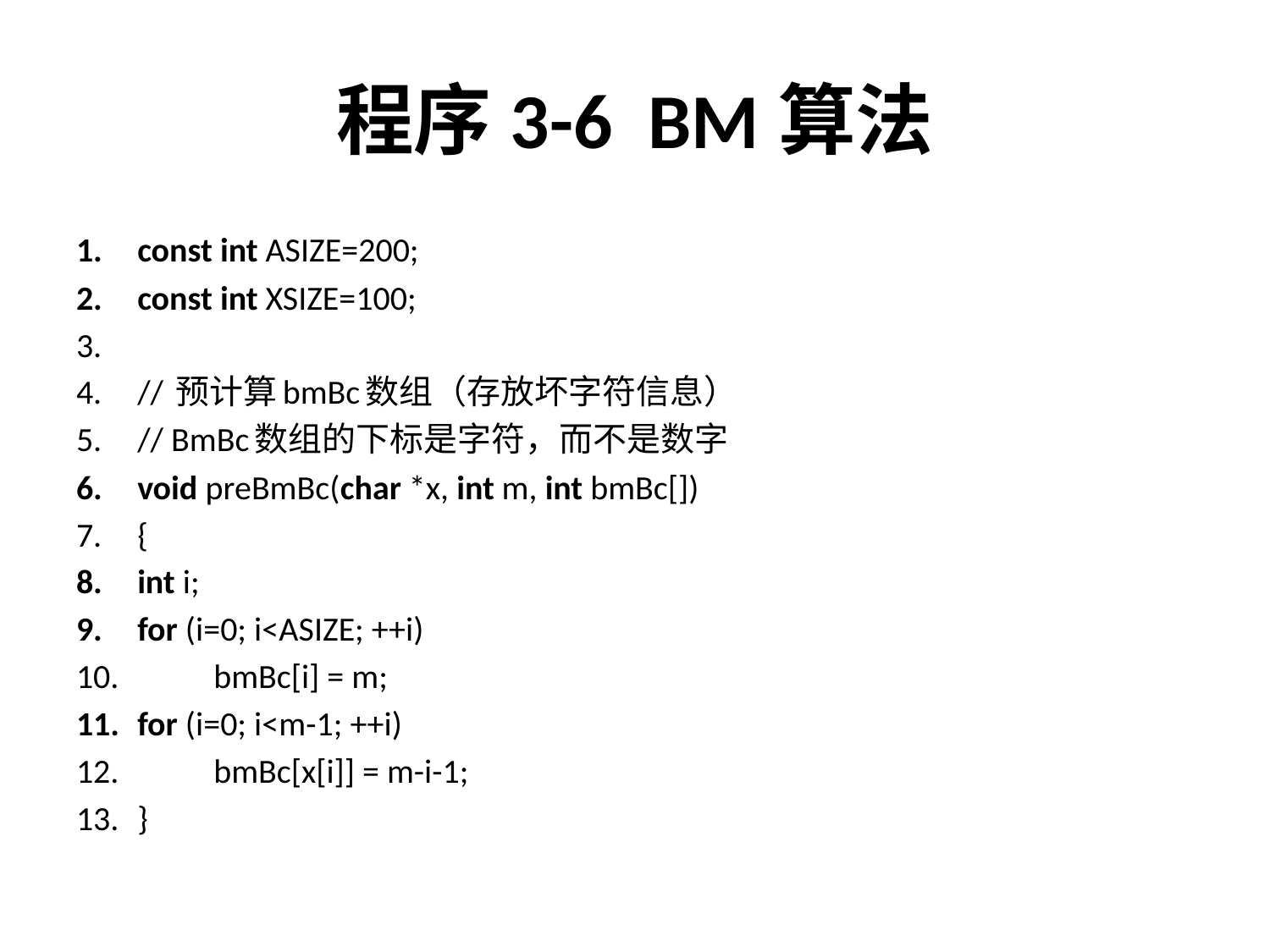

# 程序3-6  BM算法
const int ASIZE=200;
const int XSIZE=100;

// 预计算bmBc数组（存放坏字符信息）
// BmBc数组的下标是字符，而不是数字
void preBmBc(char *x, int m, int bmBc[])
{
int i;
for (i=0; i<ASIZE; ++i)
	bmBc[i] = m;
for (i=0; i<m-1; ++i)
	bmBc[x[i]] = m-i-1;
}